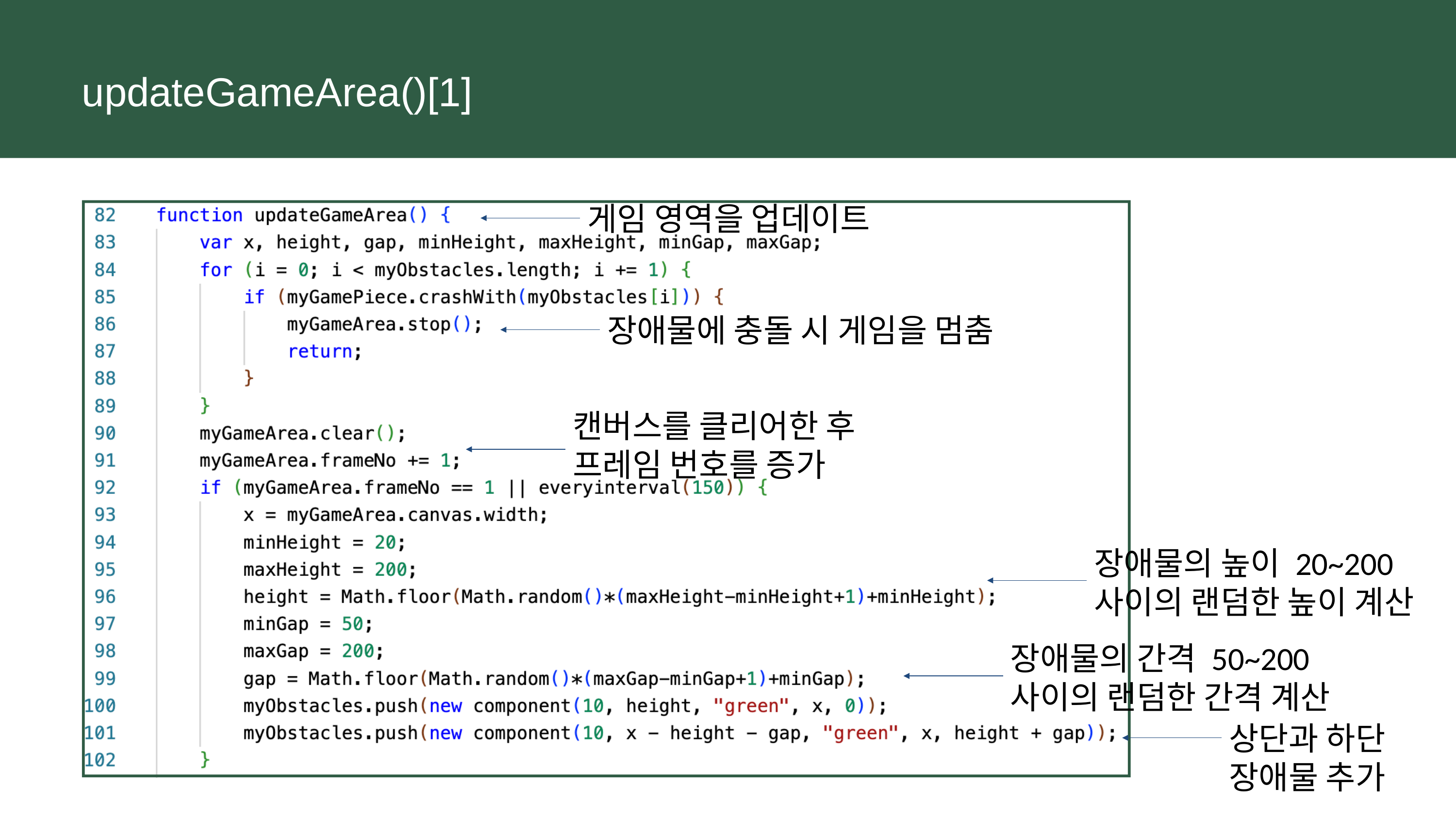

updateGameArea()[1]
게임 영역을 업데이트

장애물에 충돌 시 게임을 멈춤
캔버스를 클리어한 후 프레임 번호를 증가
장애물의 높이 20~200 사이의 랜덤한 높이 계산
장애물의 간격 50~200 사이의 랜덤한 간격 계산
상단과 하단
장애물 추가